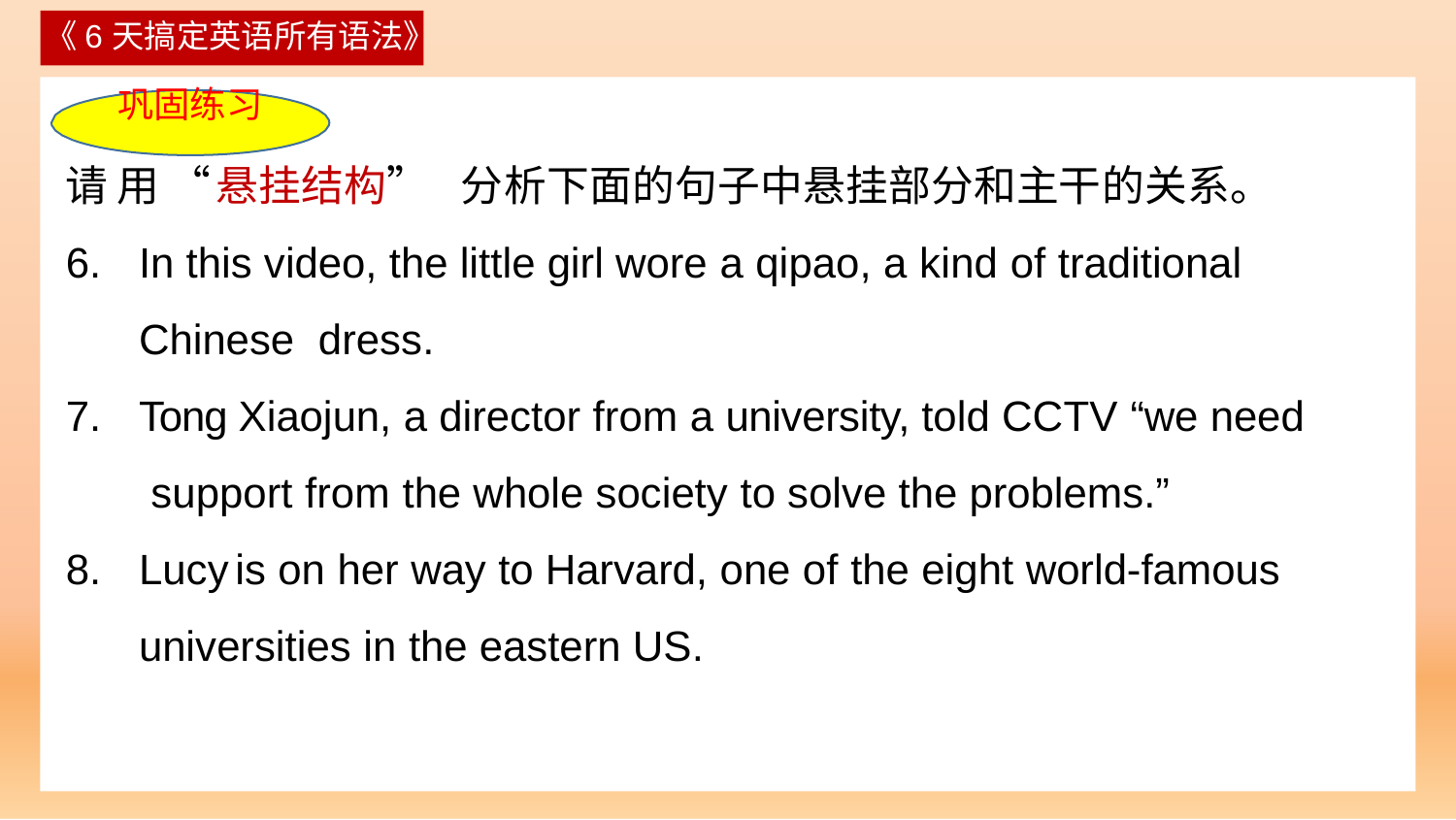

《6天搞定英语所有语法》

巩固练习
请用“悬挂结构” 分析下面的句子中悬挂部分和主干的关系。
In this video, the little girl wore a qipao, a kind of traditional Chinese  dress.
Tong Xiaojun, a director from a university, told CCTV “we need  support from the whole society to solve the problems.”
Lucy	is on her way to Harvard, one of the eight world-famous  universities in the eastern US.